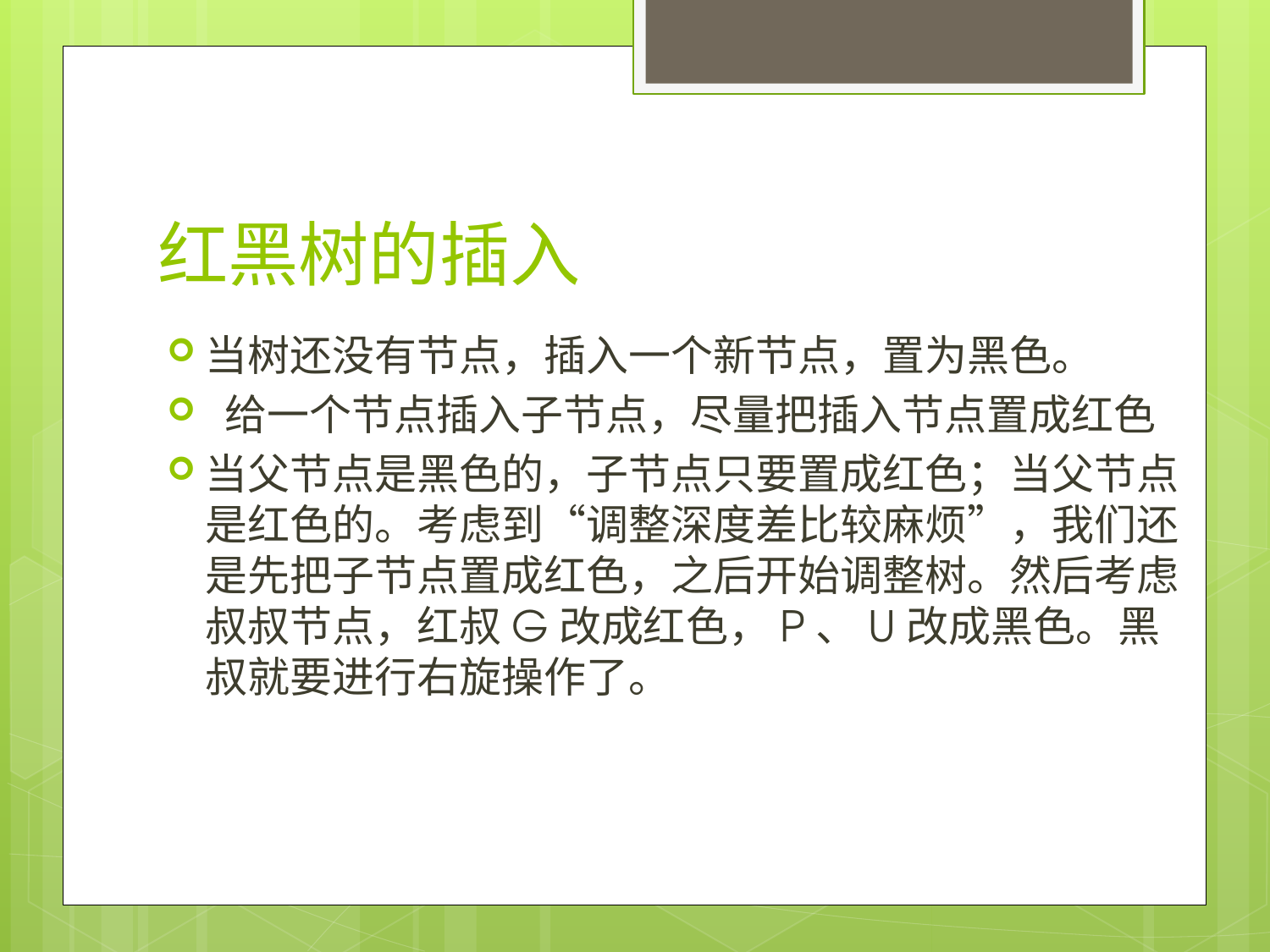

# 红黑树的插入
当树还没有节点，插入一个新节点，置为黑色。
 给一个节点插入子节点，尽量把插入节点置成红色
当父节点是黑色的，子节点只要置成红色；当父节点是红色的。考虑到“调整深度差比较麻烦”，我们还是先把子节点置成红色，之后开始调整树。然后考虑叔叔节点，红叔G改成红色，P、U改成黑色。黑叔就要进行右旋操作了。